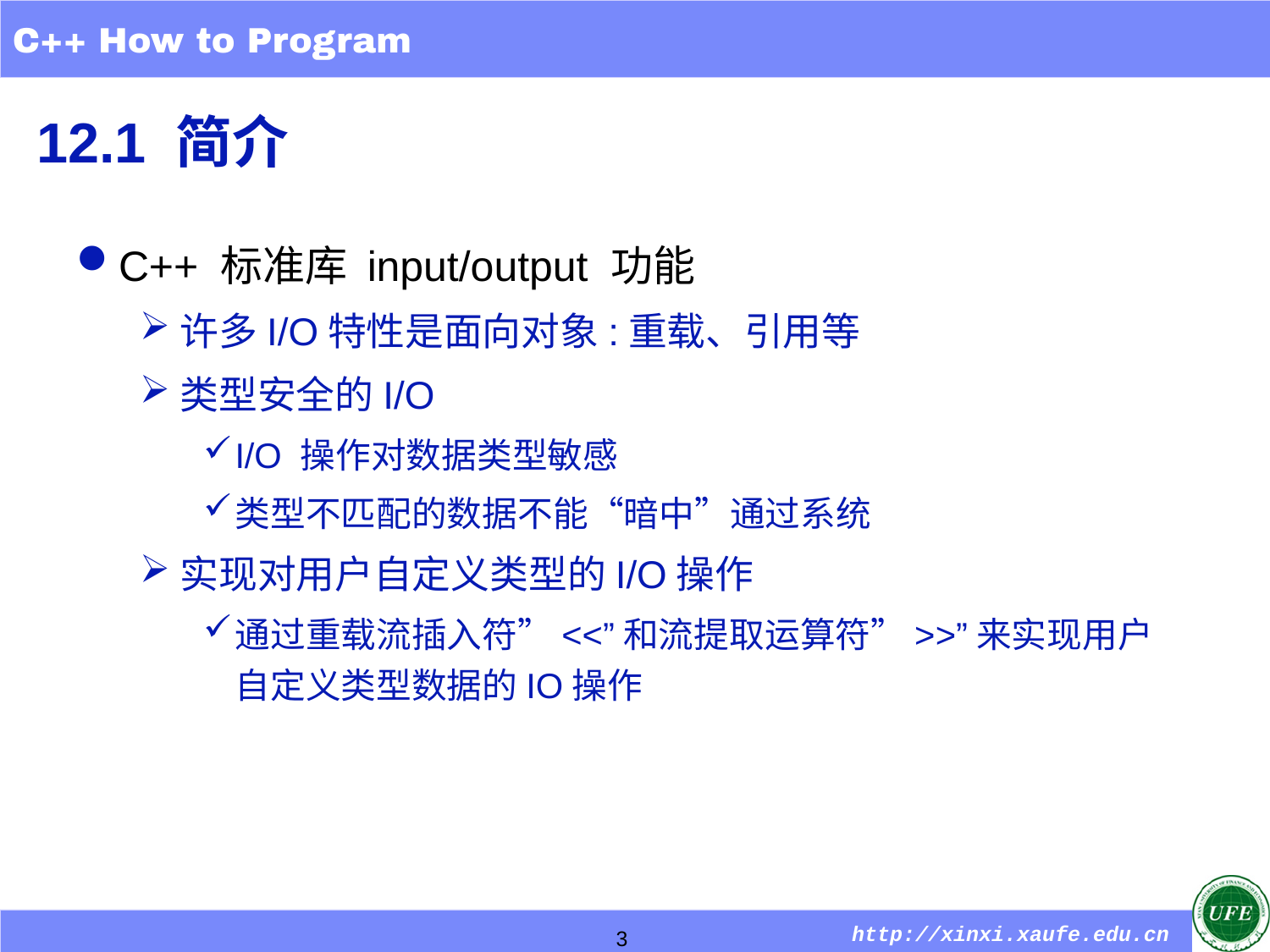

# 12.1 简介
C++ 标准库 input/output 功能
许多I/O特性是面向对象:重载、引用等
类型安全的I/O
I/O 操作对数据类型敏感
类型不匹配的数据不能“暗中”通过系统
实现对用户自定义类型的I/O操作
通过重载流插入符”<<”和流提取运算符”>>”来实现用户自定义类型数据的IO操作
3